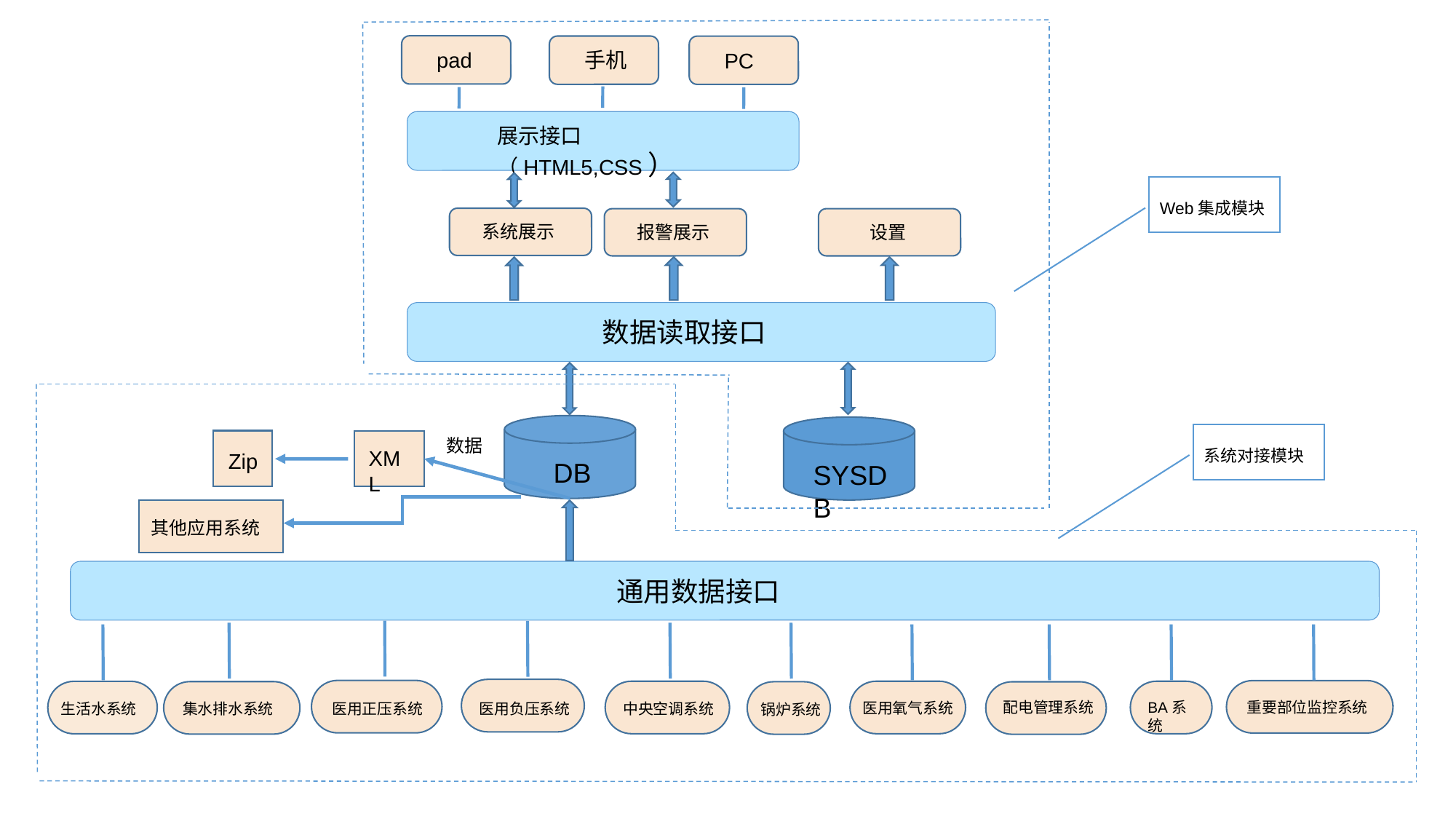

pad
手机
PC

展示接口（HTML5,CSS）

Web集成模块

系统展示
设置
报警展示

数据读取接口

数据

XML
系统对接模块
Zip
DB
SYSDB

其他应用系统

通用数据接口

重要部位监控系统
配电管理系统
BA系统
医用氧气系统
中央空调系统
生活水系统
集水排水系统
医用正压系统
医用负压系统
锅炉系统